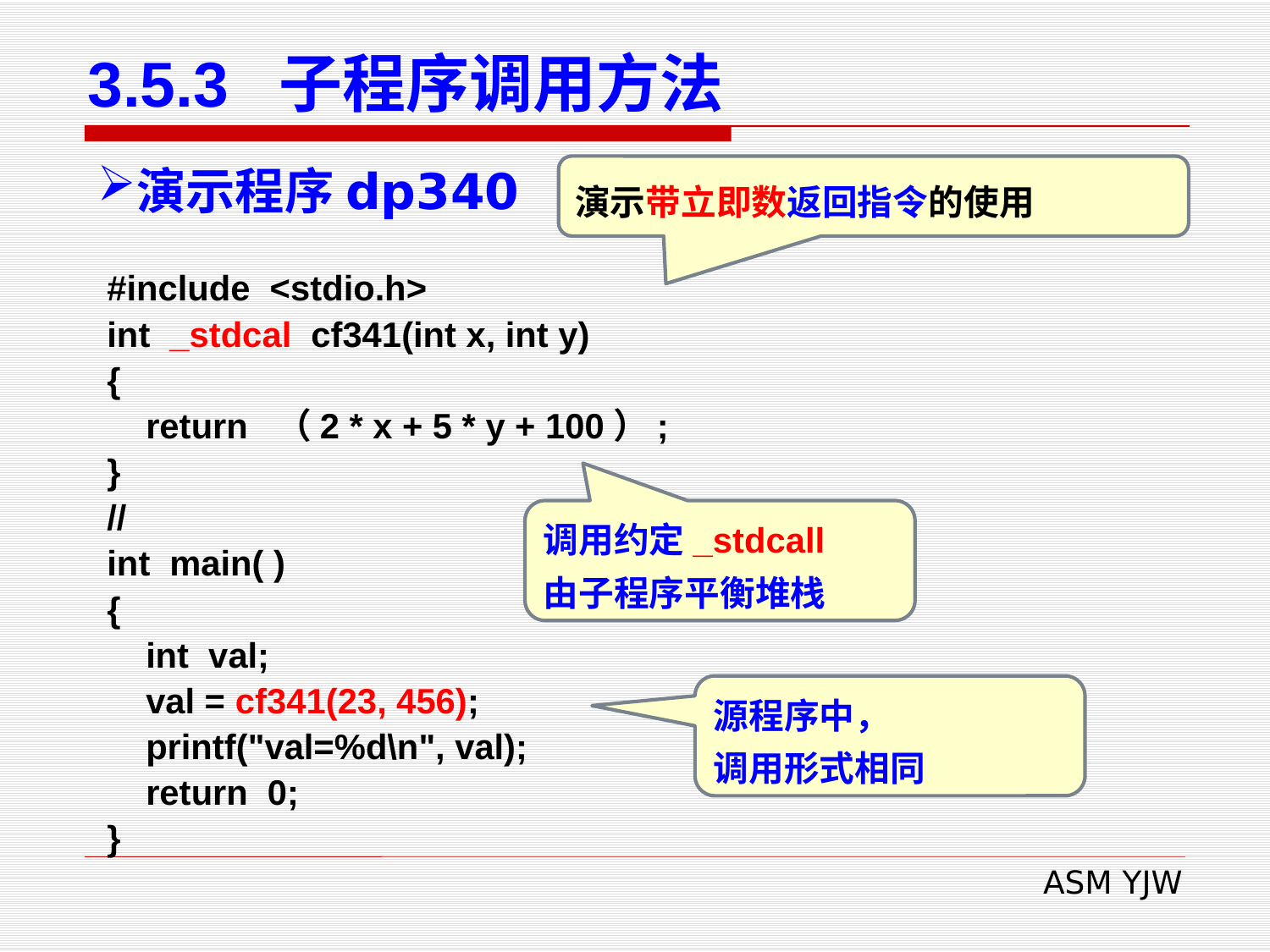

# 3.5.3  子程序调用方法
演示程序dp340
演示带立即数返回指令的使用
#include  <stdio.h>
int  _stdcal  cf341(int x, int y)
{
    return  （2 * x + 5 * y + 100）;
}
//
int  main( )
{
    int  val;
    val = cf341(23, 456);
    printf("val=%d\n", val);
    return  0;
}
调用约定_stdcall
由子程序平衡堆栈
源程序中，
调用形式相同